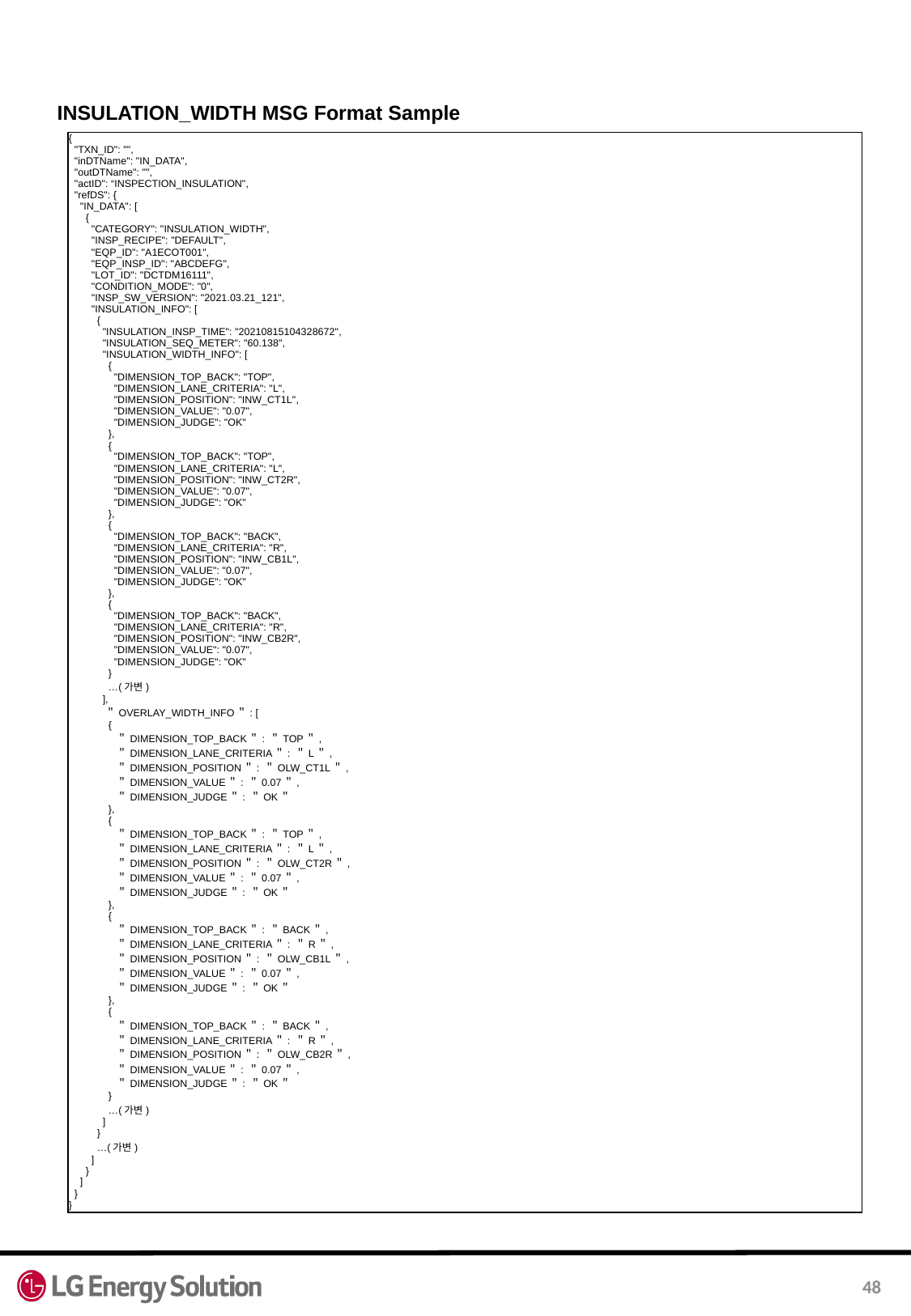

INSULATION_WIDTH MSG Format Sample
| {   "TXN\_ID": "",   "inDTName": "IN\_DATA",   "outDTName": "",   "actID": “INSPECTION\_INSULATION",   "refDS": {     "IN\_DATA": [       {         "CATEGORY": "INSULATION\_WIDTH",         "INSP\_RECIPE": "DEFAULT",         "EQP\_ID": "A1ECOT001",         "EQP\_INSP\_ID": "ABCDEFG",         "LOT\_ID": "DCTDM16111",         "CONDITION\_MODE": "0",         "INSP\_SW\_VERSION": "2021.03.21\_121",         "INSULATION\_INFO": [           {             "INSULATION\_INSP\_TIME": "20210815104328672",             "INSULATION\_SEQ\_METER": "60.138",             "INSULATION\_WIDTH\_INFO": [               {                 "DIMENSION\_TOP\_BACK": "TOP",                 "DIMENSION\_LANE\_CRITERIA": "L",                 "DIMENSION\_POSITION": "INW\_CT1L",                 "DIMENSION\_VALUE": "0.07",                 "DIMENSION\_JUDGE": "OK"               },               {                 "DIMENSION\_TOP\_BACK": "TOP",                 "DIMENSION\_LANE\_CRITERIA": "L",                 "DIMENSION\_POSITION": "INW\_CT2R",                 "DIMENSION\_VALUE": "0.07",                 "DIMENSION\_JUDGE": "OK"               },               {                 "DIMENSION\_TOP\_BACK": "BACK",                 "DIMENSION\_LANE\_CRITERIA": "R",                 "DIMENSION\_POSITION": "INW\_CB1L",                 "DIMENSION\_VALUE": "0.07",                 "DIMENSION\_JUDGE": "OK"               },               {                 "DIMENSION\_TOP\_BACK": "BACK",                 "DIMENSION\_LANE\_CRITERIA": "R",                 "DIMENSION\_POSITION": "INW\_CB2R",                 "DIMENSION\_VALUE": "0.07",                 "DIMENSION\_JUDGE": "OK"               } …(가변)             ],             ＂OVERLAY\_WIDTH\_INFO＂: [               {                 ＂DIMENSION\_TOP\_BACK＂: ＂TOP＂,                 ＂DIMENSION\_LANE\_CRITERIA＂: ＂L＂,                 ＂DIMENSION\_POSITION＂: ＂OLW\_CT1L＂,                 ＂DIMENSION\_VALUE＂: ＂0.07＂,                 ＂DIMENSION\_JUDGE＂: ＂OK＂               },               {                 ＂DIMENSION\_TOP\_BACK＂: ＂TOP＂,                 ＂DIMENSION\_LANE\_CRITERIA＂: ＂L＂,                 ＂DIMENSION\_POSITION＂: ＂OLW\_CT2R＂,                 ＂DIMENSION\_VALUE＂: ＂0.07＂,                 ＂DIMENSION\_JUDGE＂: ＂OK＂               },               {                 ＂DIMENSION\_TOP\_BACK＂: ＂BACK＂,                 ＂DIMENSION\_LANE\_CRITERIA＂: ＂R＂,                 ＂DIMENSION\_POSITION＂: ＂OLW\_CB1L＂,                 ＂DIMENSION\_VALUE＂: ＂0.07＂,                 ＂DIMENSION\_JUDGE＂: ＂OK＂               },               {                 ＂DIMENSION\_TOP\_BACK＂: ＂BACK＂,                 ＂DIMENSION\_LANE\_CRITERIA＂: ＂R＂,                 ＂DIMENSION\_POSITION＂: ＂OLW\_CB2R＂,                 ＂DIMENSION\_VALUE＂: ＂0.07＂,                 ＂DIMENSION\_JUDGE＂: ＂OK＂               } …(가변)             ]           } …(가변)         ]       }     ]   } } |
| --- |
48